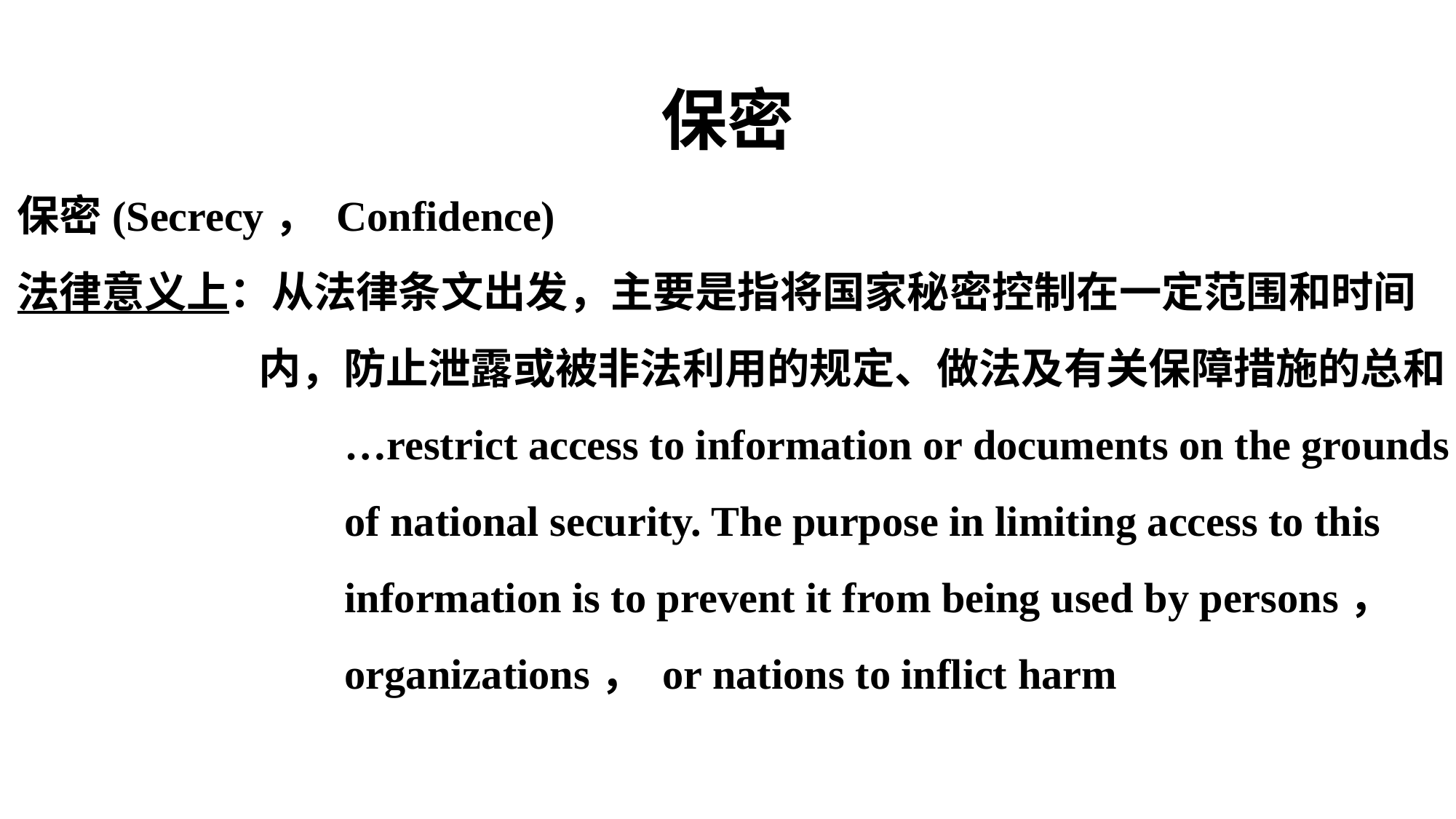

# 保密
保密(Secrecy， Confidence)
法律意义上：从法律条文出发，主要是指将国家秘密控制在一定范围和时间
                        内，防止泄露或被非法利用的规定、做法及有关保障措施的总和
			…restrict access to information or documents on the grounds
                               of national security. The purpose in limiting access to this
			information is to prevent it from being used by persons，
			organizations， or nations to inflict harm